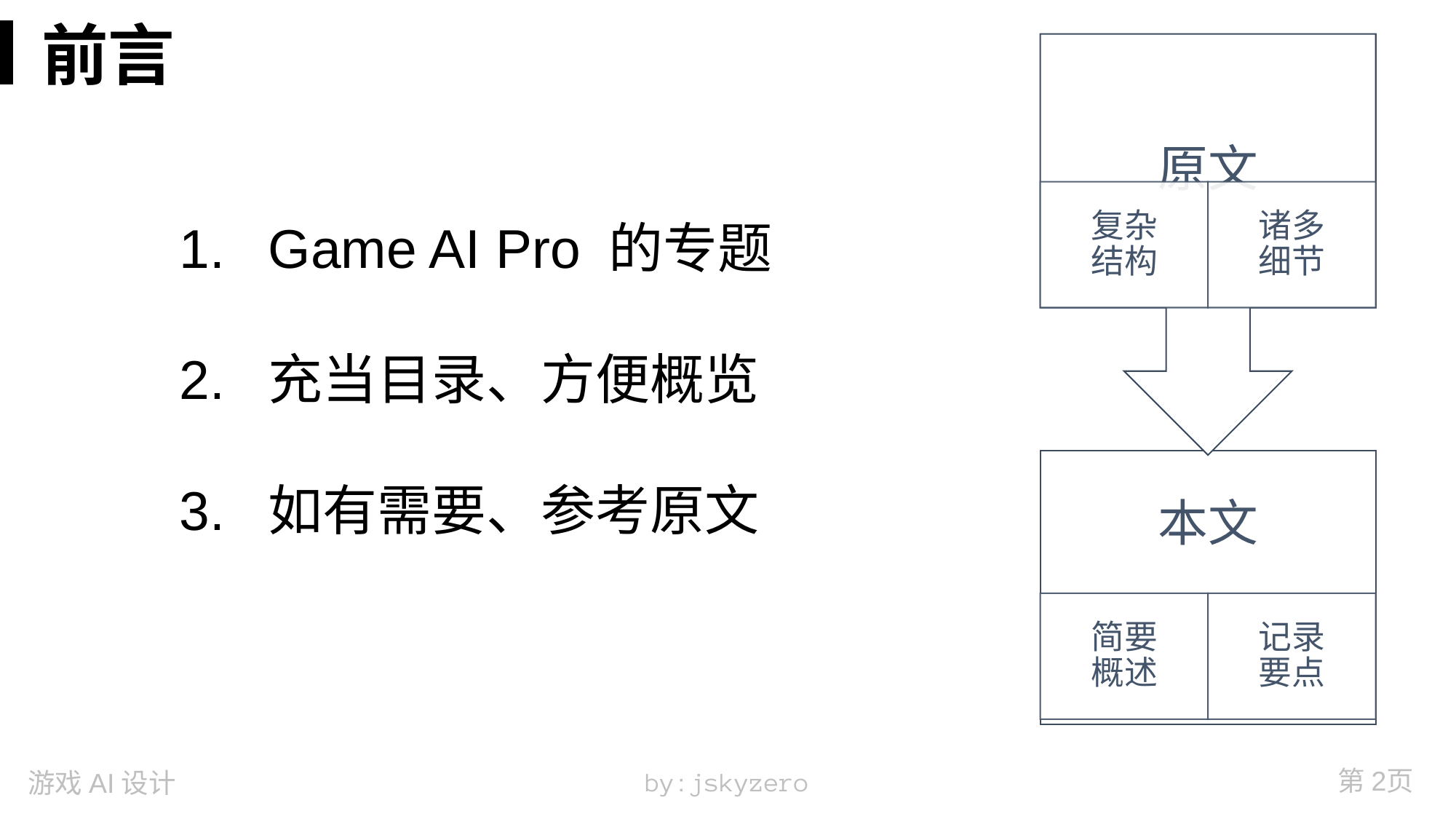

前言
本文
简要
概述
记录
要点
原文
复杂
结构
诸多
细节
Game AI Pro 的专题

充当目录、方便概览

如有需要、参考原文